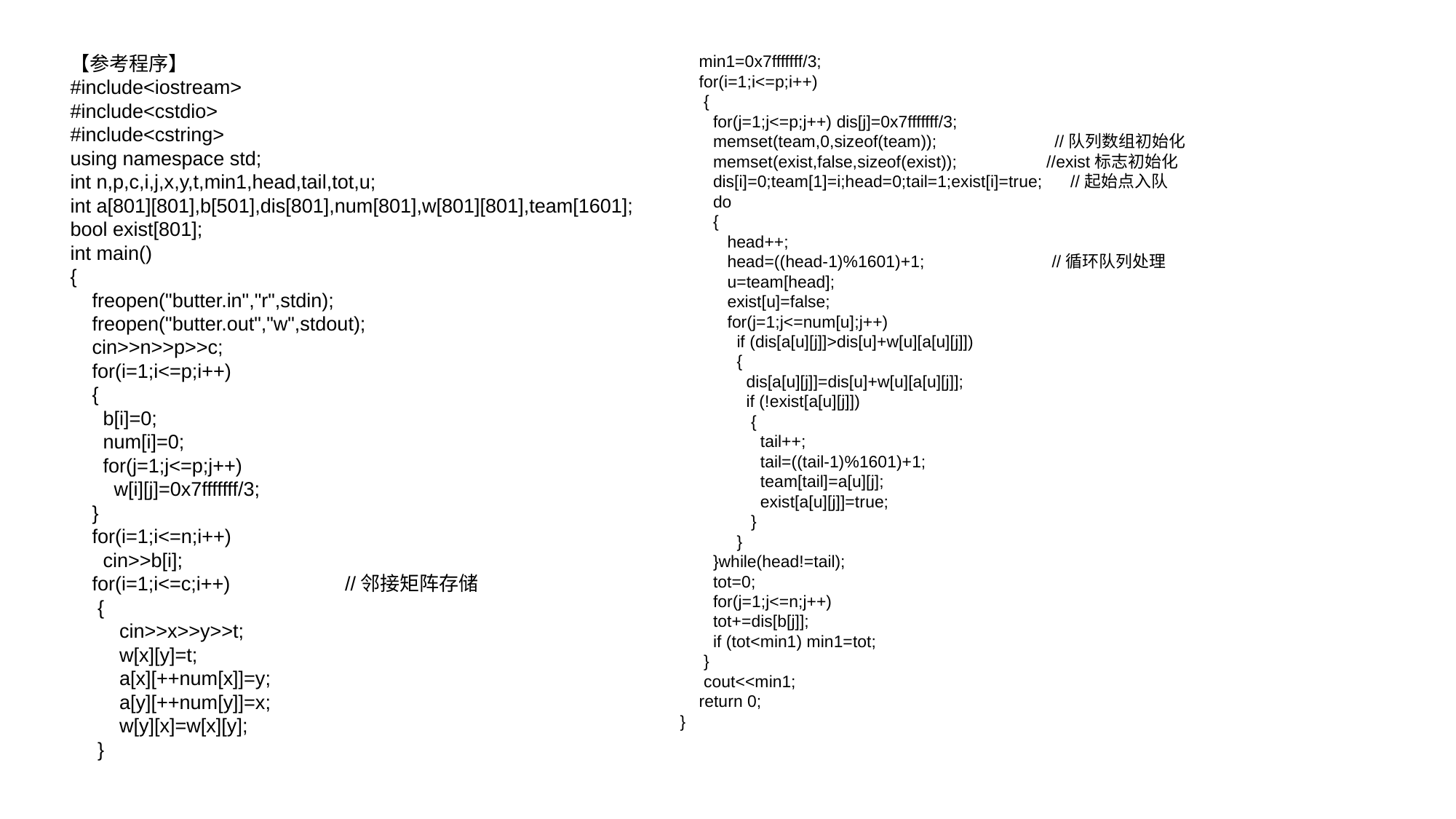

【参考程序】
#include<iostream>
#include<cstdio>
#include<cstring>
using namespace std;
int n,p,c,i,j,x,y,t,min1,head,tail,tot,u;
int a[801][801],b[501],dis[801],num[801],w[801][801],team[1601];
bool exist[801];
int main()
{
    freopen("butter.in","r",stdin);
    freopen("butter.out","w",stdout);
    cin>>n>>p>>c;
    for(i=1;i<=p;i++)
    {
      b[i]=0;
      num[i]=0;
      for(j=1;j<=p;j++)
        w[i][j]=0x7fffffff/3;
    }
    for(i=1;i<=n;i++)
      cin>>b[i];
    for(i=1;i<=c;i++)                     //邻接矩阵存储
     {
         cin>>x>>y>>t;
         w[x][y]=t;
         a[x][++num[x]]=y;
         a[y][++num[y]]=x;
         w[y][x]=w[x][y];
     }
    min1=0x7fffffff/3;
    for(i=1;i<=p;i++)
     {
       for(j=1;j<=p;j++) dis[j]=0x7fffffff/3;
       memset(team,0,sizeof(team));                         //队列数组初始化
       memset(exist,false,sizeof(exist));                   //exist标志初始化
       dis[i]=0;team[1]=i;head=0;tail=1;exist[i]=true;      //起始点入队
       do
       {
          head++;
          head=((head-1)%1601)+1;                           //循环队列处理
          u=team[head];
          exist[u]=false;
          for(j=1;j<=num[u];j++)
            if (dis[a[u][j]]>dis[u]+w[u][a[u][j]])
            {
              dis[a[u][j]]=dis[u]+w[u][a[u][j]];
              if (!exist[a[u][j]])
               {
                 tail++;
                 tail=((tail-1)%1601)+1;
                 team[tail]=a[u][j];
                 exist[a[u][j]]=true;
               }
            }
       }while(head!=tail);
       tot=0;
       for(j=1;j<=n;j++)
       tot+=dis[b[j]];
       if (tot<min1) min1=tot;
     }
     cout<<min1;
    return 0;
}